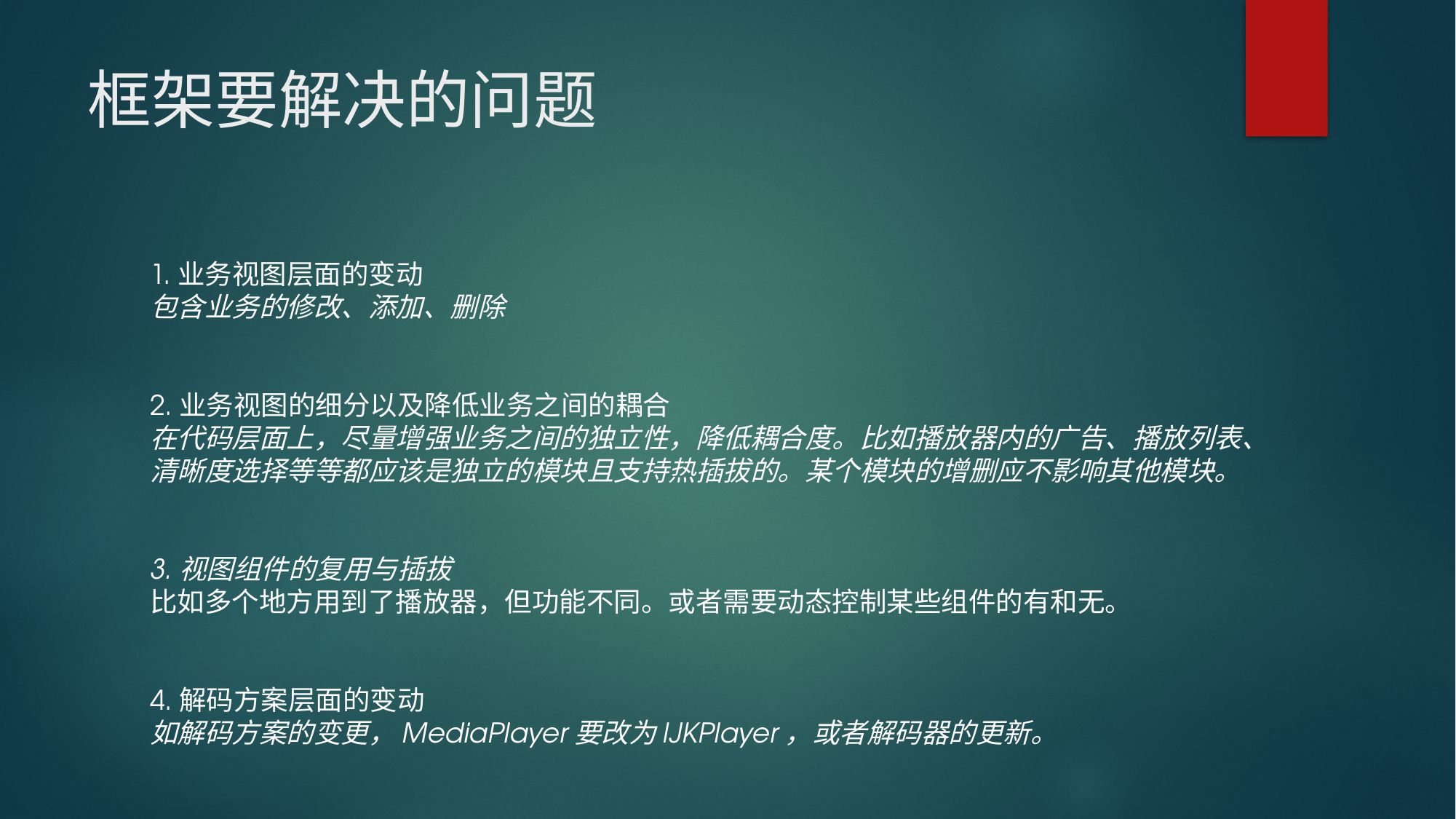

框架要解决的问题
1.业务视图层面的变动
包含业务的修改、添加、删除

2.业务视图的细分以及降低业务之间的耦合
在代码层面上，尽量增强业务之间的独立性，降低耦合度。比如播放器内的广告、播放列表、清晰度选择等等都应该是独立的模块且支持热插拔的。某个模块的增删应不影响其他模块。

3.视图组件的复用与插拔
比如多个地方用到了播放器，但功能不同。或者需要动态控制某些组件的有和无。

4.解码方案层面的变动
如解码方案的变更，MediaPlayer要改为IJKPlayer，或者解码器的更新。